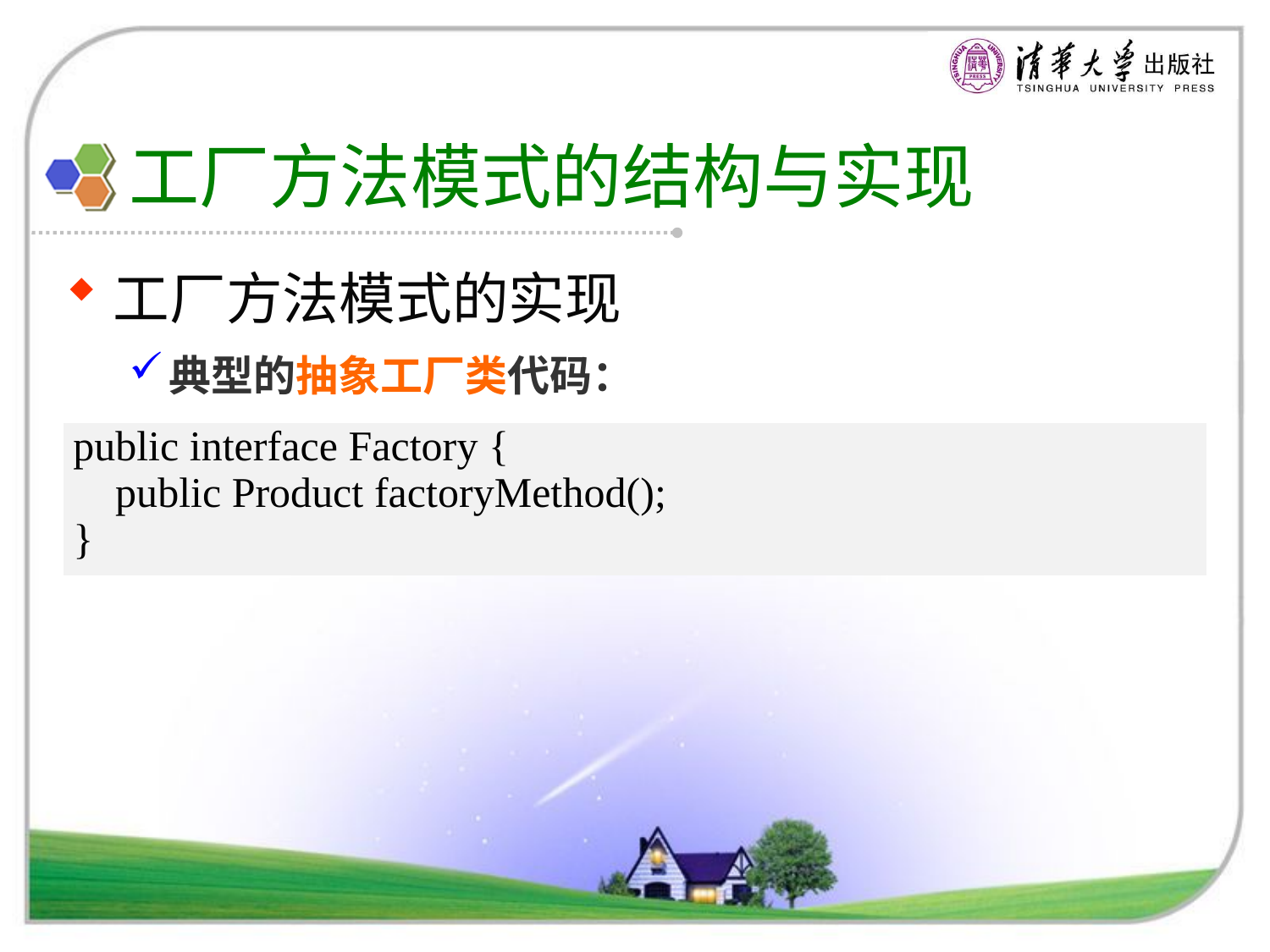

# 工厂方法模式的结构与实现
工厂方法模式的实现
典型的抽象工厂类代码：
| public interface Factory { public Product factoryMethod(); } |
| --- |